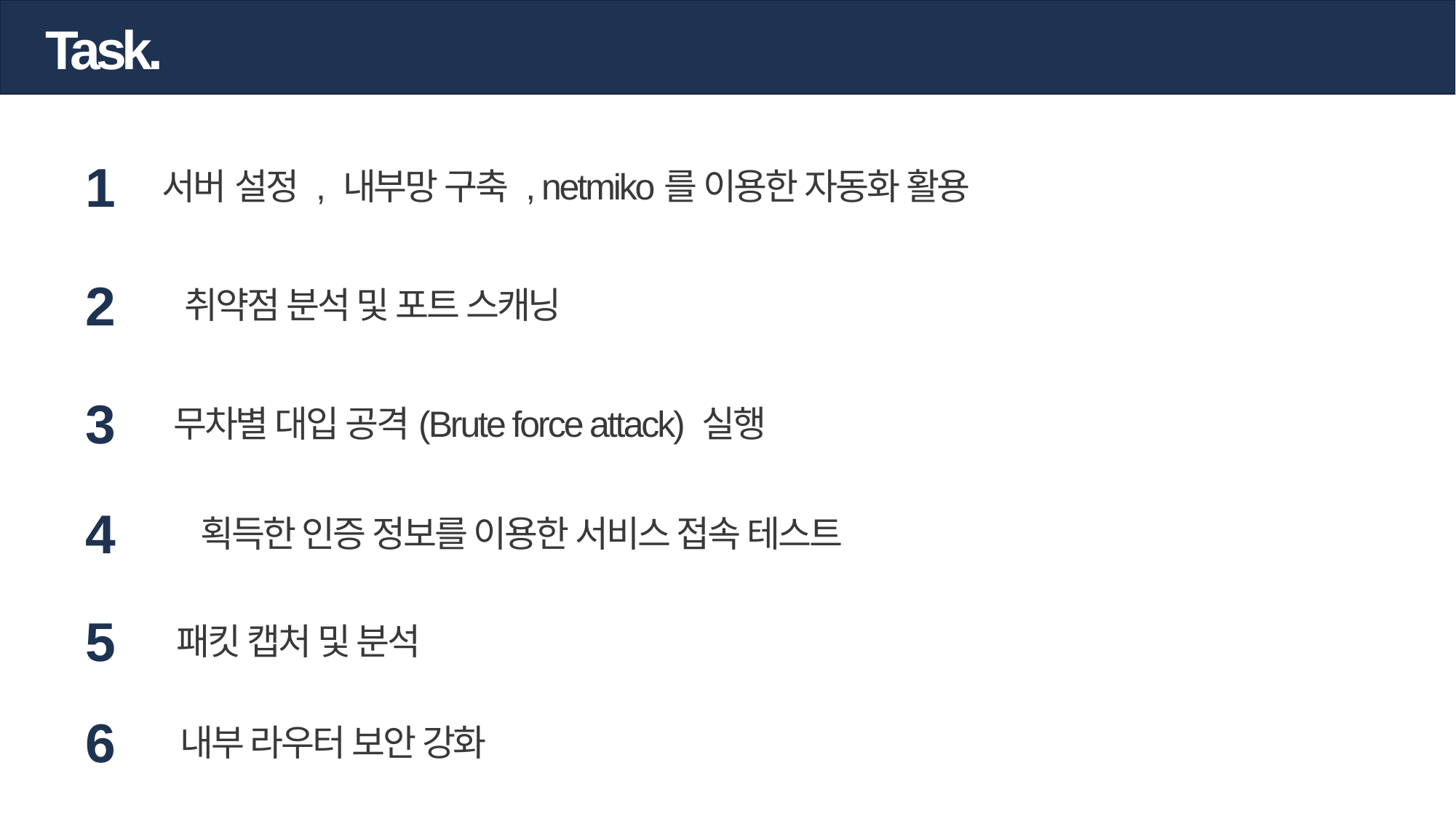

Task.
1
서버 설정 , 내부망 구축 , netmiko를 이용한 자동화 활용
2
취약점 분석 및 포트 스캐닝
3
무차별 대입 공격(Brute force attack) 실행
4
획득한 인증 정보를 이용한 서비스 접속 테스트
5
패킷 캡처 및 분석
6
내부 라우터 보안 강화